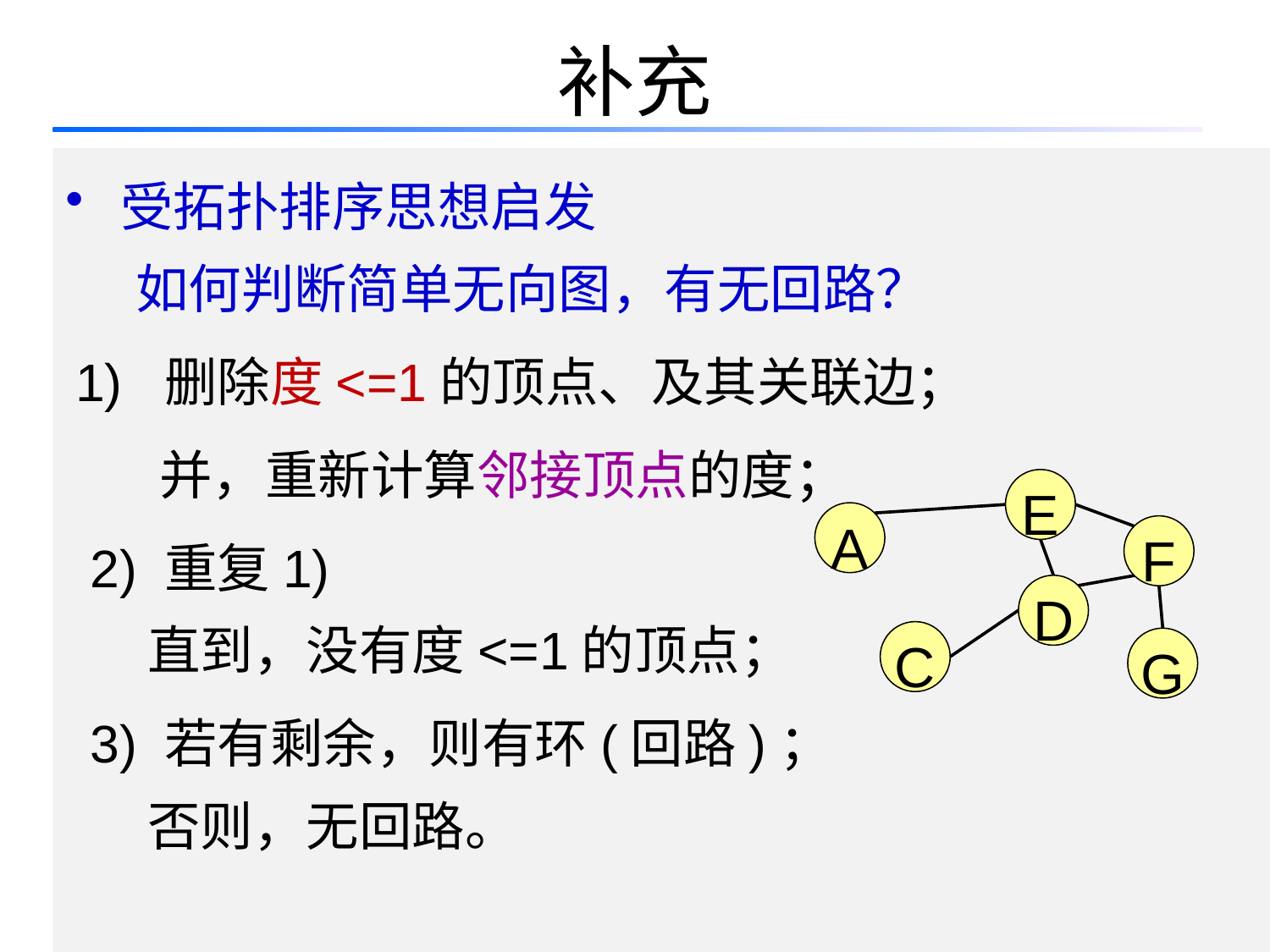

# 补充

  受拓扑排序思想启发
    如何判断简单无向图，有无回路？
1)  删除度<=1的顶点、及其关联边；
      并，重新计算邻接顶点的度；
 2) 重复1)
     直到，没有度<=1的顶点；
 3) 若有剩余，则有环(回路)；
     否则，无回路。

E
A
F
D
C
G